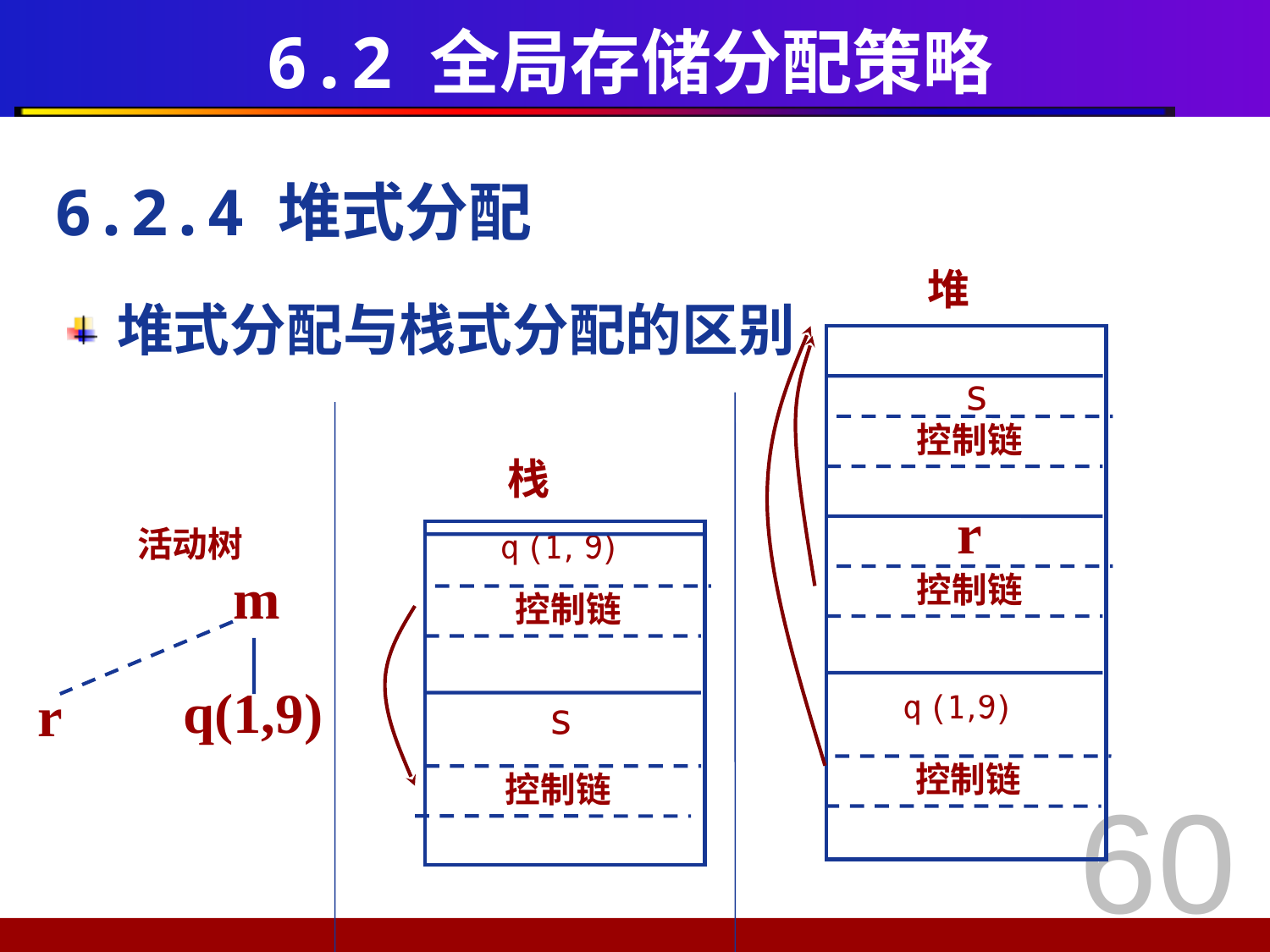

# 6.2 全局存储分配策略
6.2.4 堆式分配
堆
 堆式分配与栈式分配的区别

s

控制链

栈
r
活动树
q (1, 9)

控制链

s

控制链

m

q(1,9)
r
控制链

q (1,9)
控制链

60